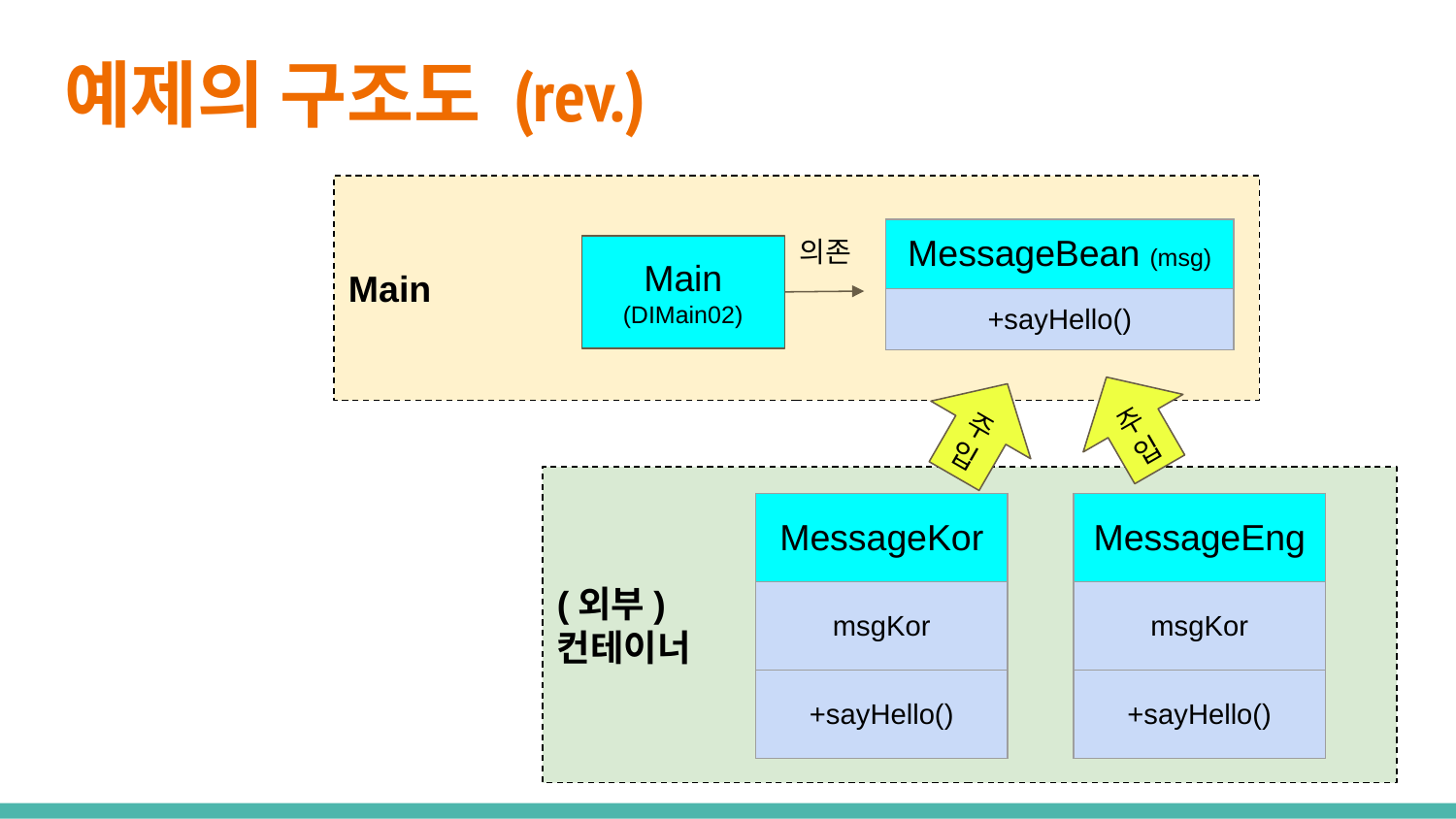

# 예제의 구조도 (rev.)
Main
의존
| MessageBean (msg) |
| --- |
| +sayHello() |
Main
(DIMain02)
주입
주입
(외부)
컨테이너
| MessageKor |
| --- |
| msgKor |
| +sayHello() |
| MessageEng |
| --- |
| msgKor |
| +sayHello() |